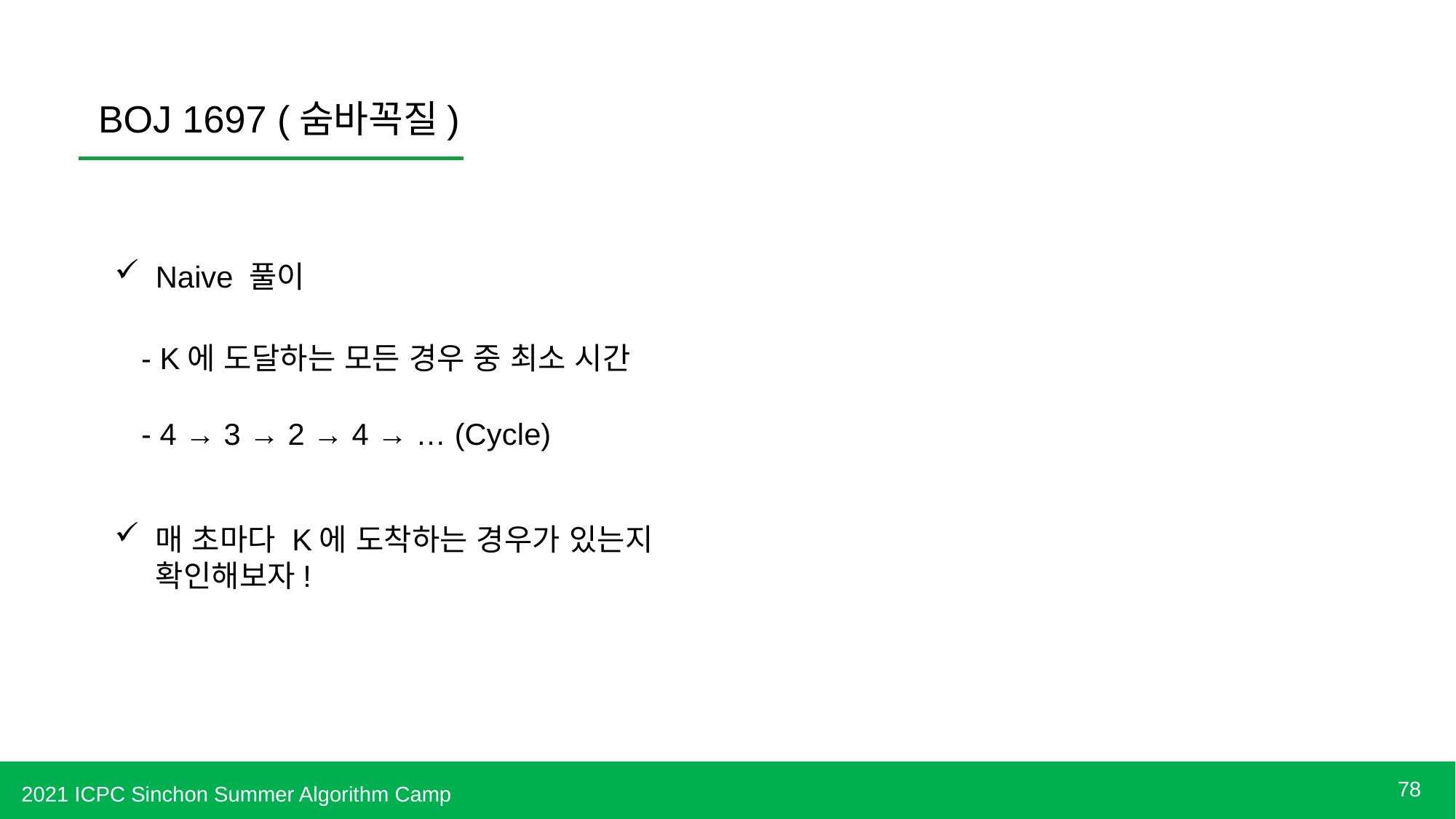

BOJ 1697 (숨바꼭질)
Naive 풀이
- K에 도달하는 모든 경우 중 최소 시간
- 4 → 3 → 2 → 4 → … (Cycle)
매 초마다 K에 도착하는 경우가 있는지 확인해보자!

78
2021 ICPC Sinchon Summer Algorithm Camp